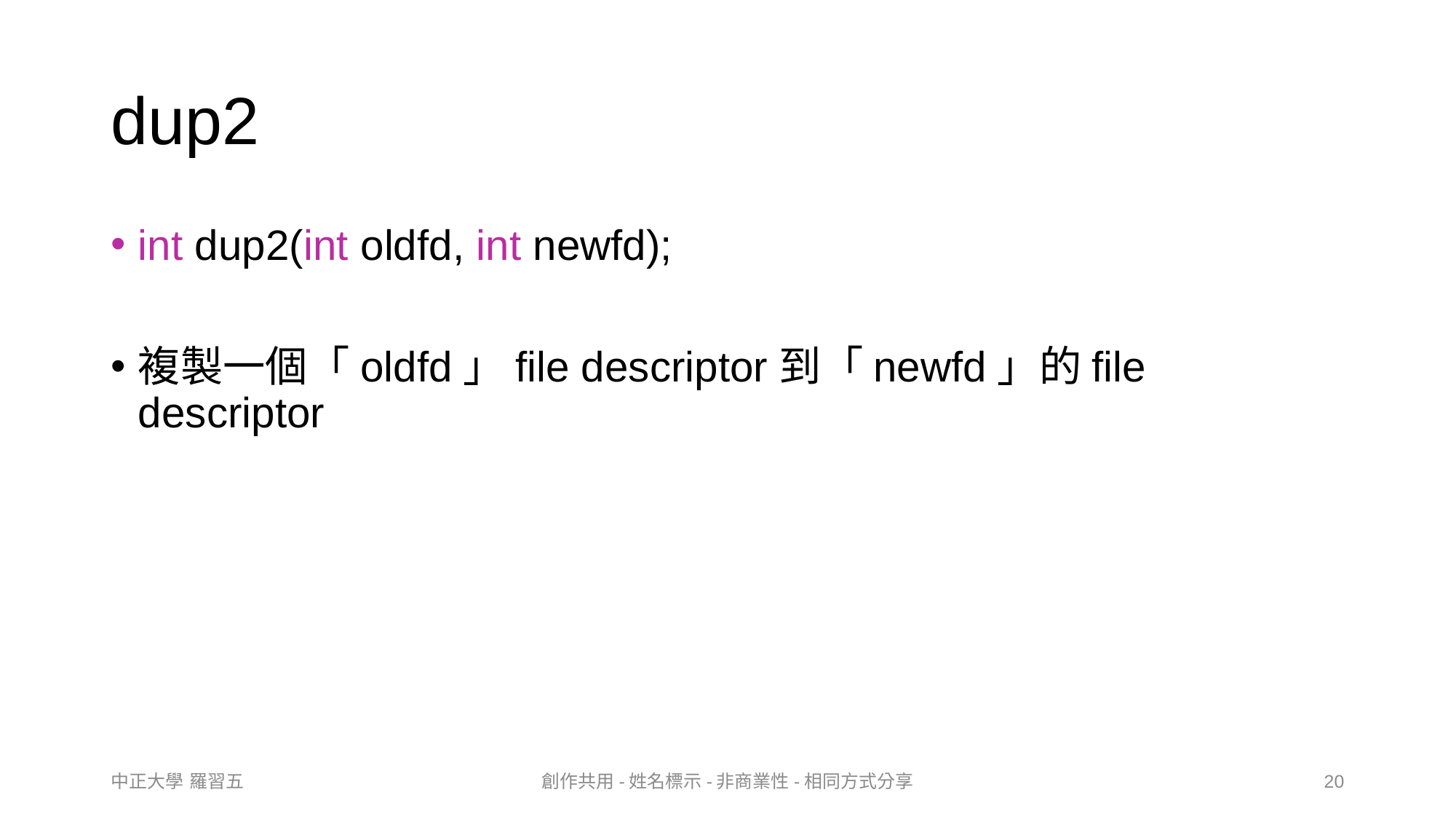

# dup2
int dup2(int oldfd, int newfd);

複製一個「oldfd」file descriptor到「newfd」的file descriptor
中正大學 羅習五
創作共用-姓名標示-非商業性-相同方式分享
20